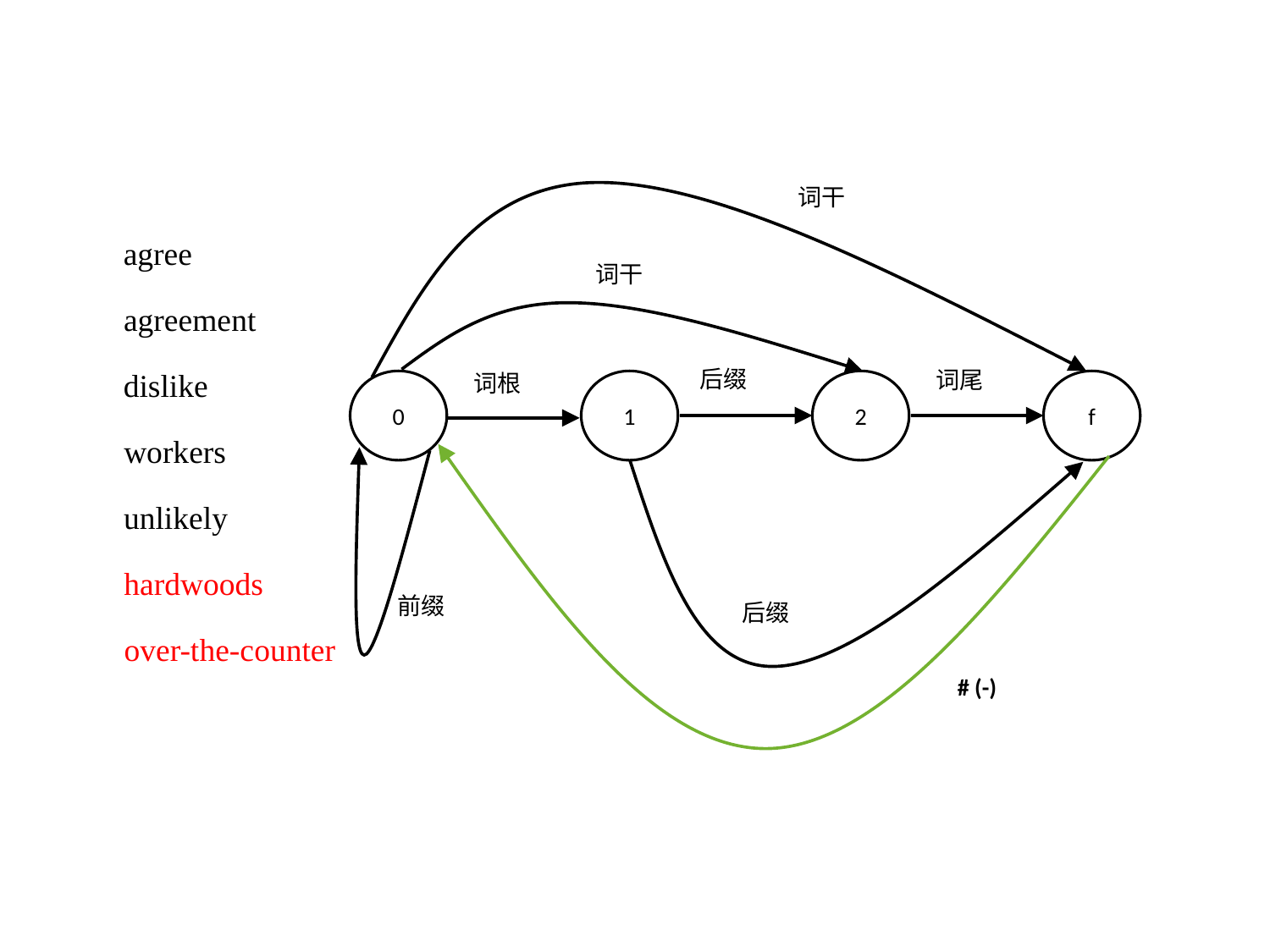

词干

agree
词干
agreement

后缀
词尾
dislike
词根
0
1
2
f
workers

unlikely
hardwoods
前缀
后缀
over-the-counter
# (-)